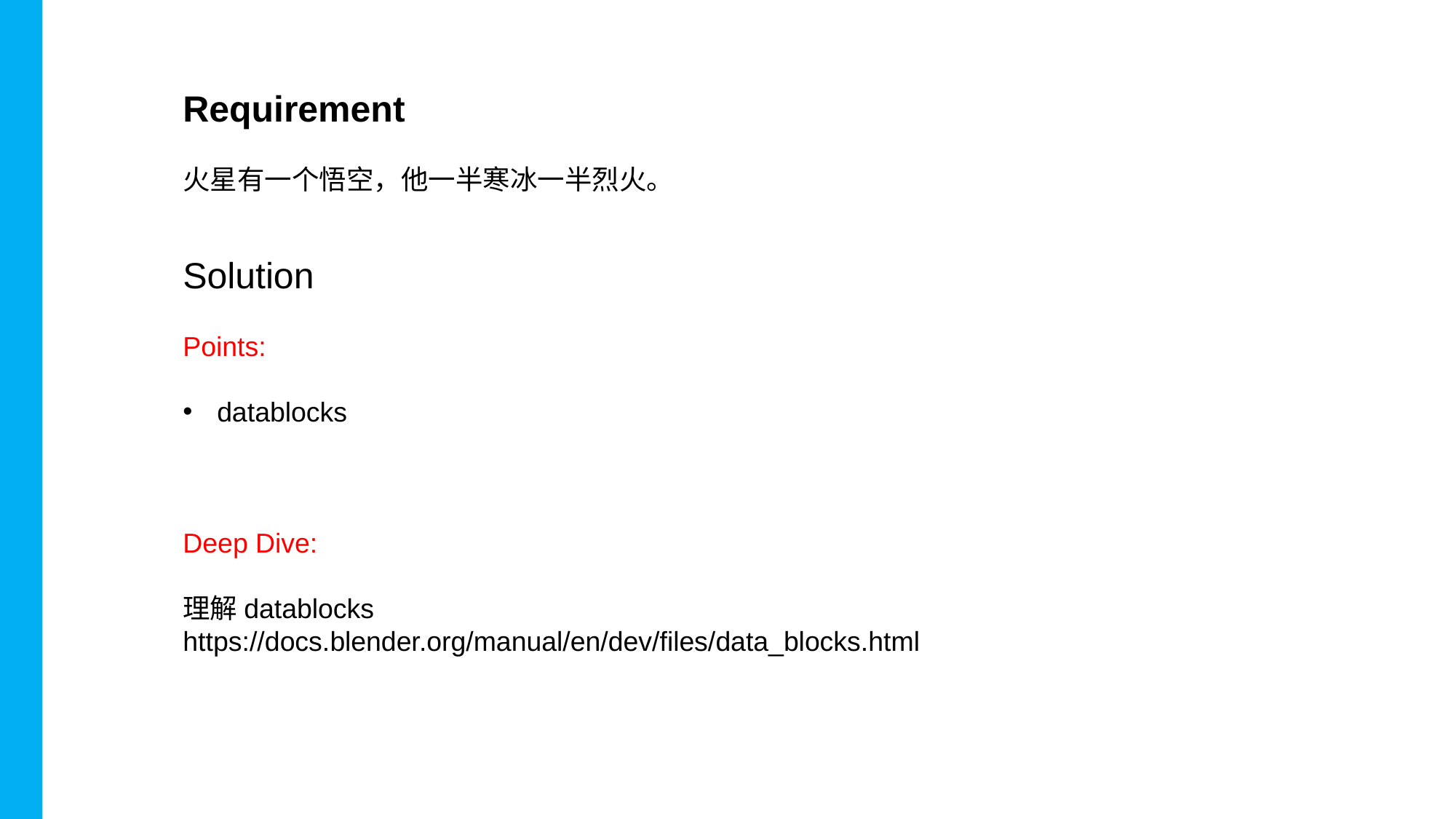

Requirement

火星有一个悟空，他一半寒冰一半烈火。
Solution

Points:

datablocks

Deep Dive:

理解datablocks
https://docs.blender.org/manual/en/dev/files/data_blocks.html